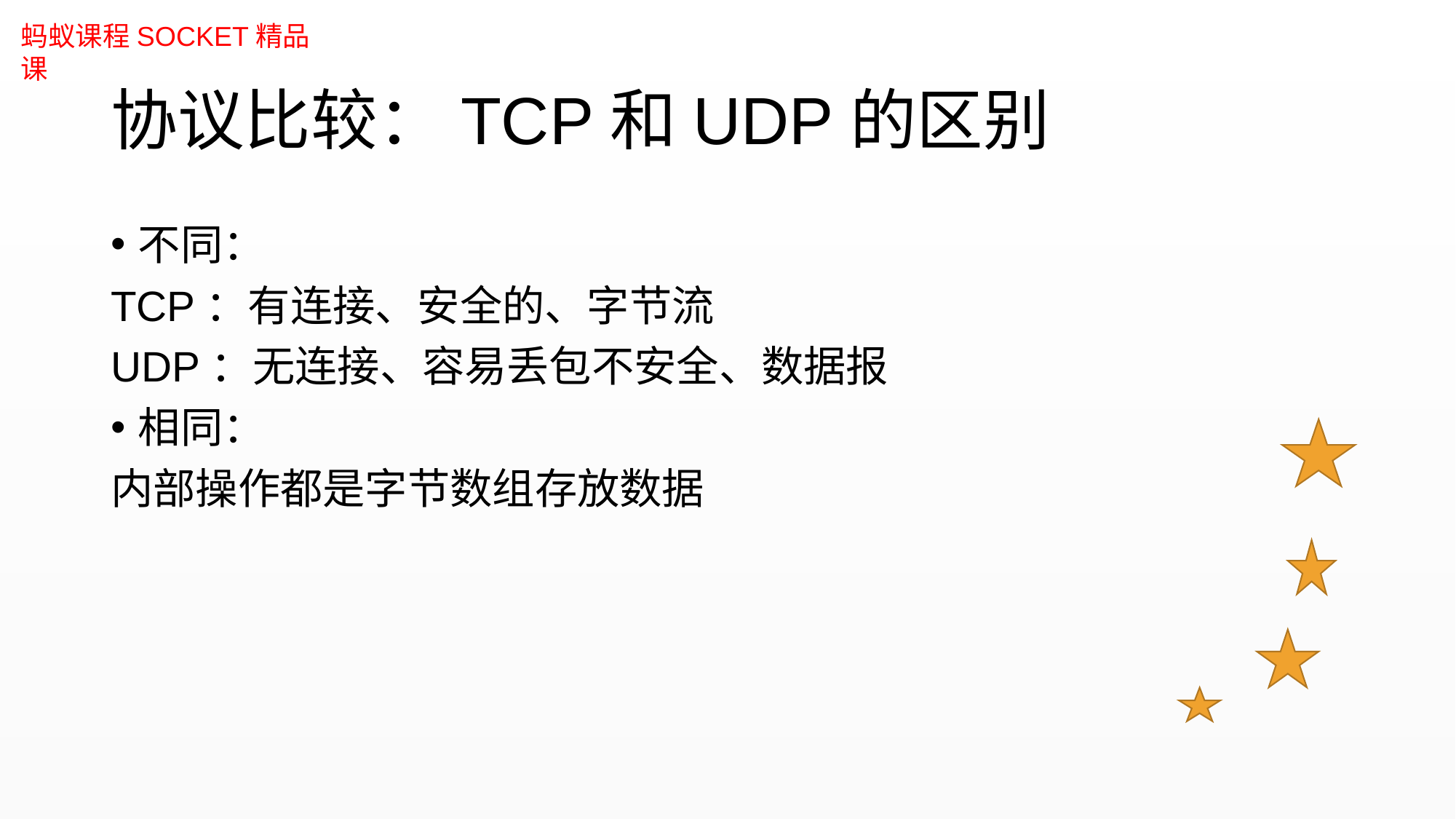

# 协议比较：TCP和UDP的区别
不同：
TCP：有连接、安全的、字节流
UDP：无连接、容易丢包不安全、数据报
相同：
内部操作都是字节数组存放数据